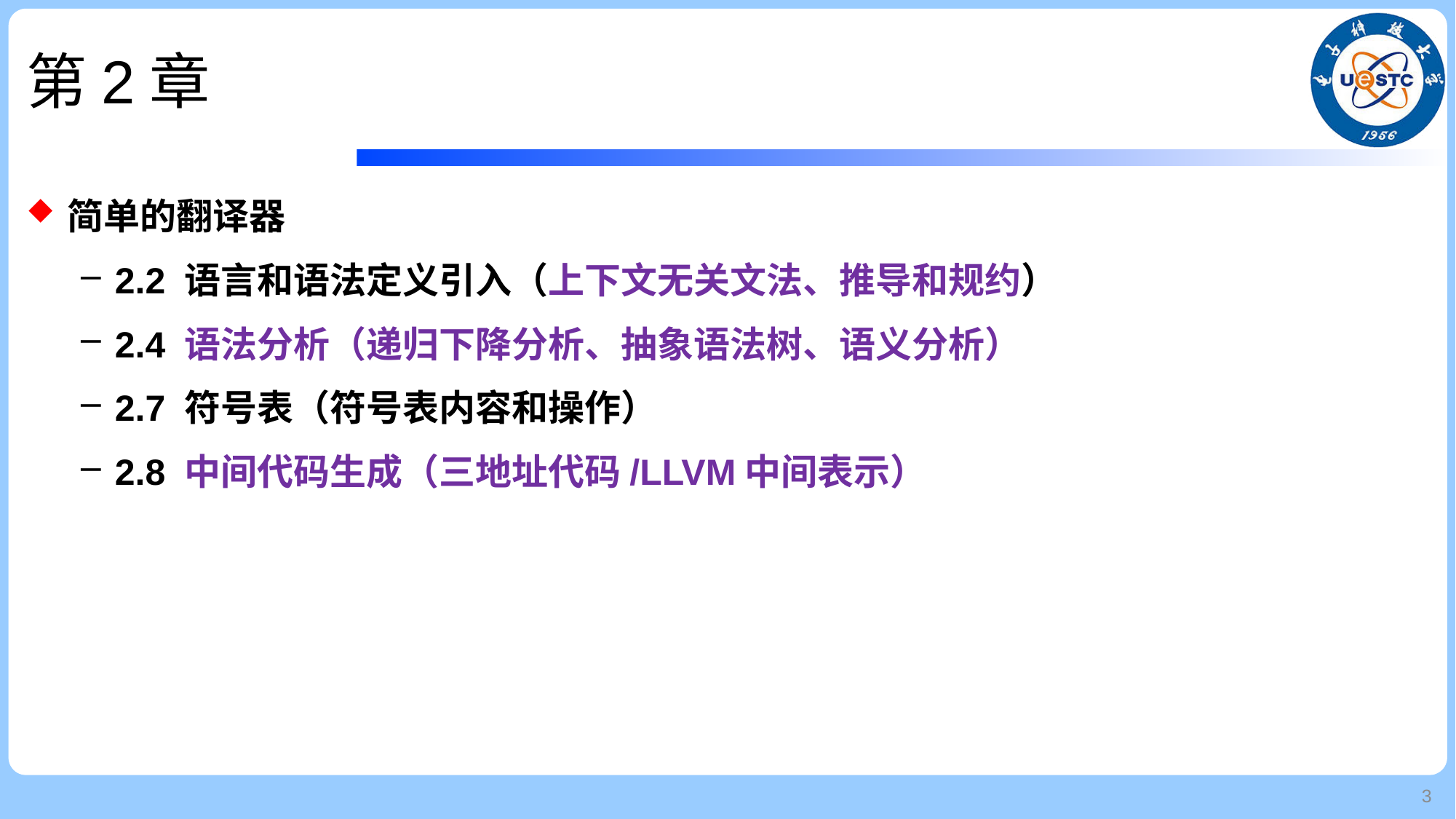

# 第2章
简单的翻译器
2.2 语言和语法定义引入（上下文无关文法、推导和规约）
2.4 语法分析（递归下降分析、抽象语法树、语义分析）
2.7 符号表（符号表内容和操作）
2.8 中间代码生成（三地址代码/LLVM中间表示）

3